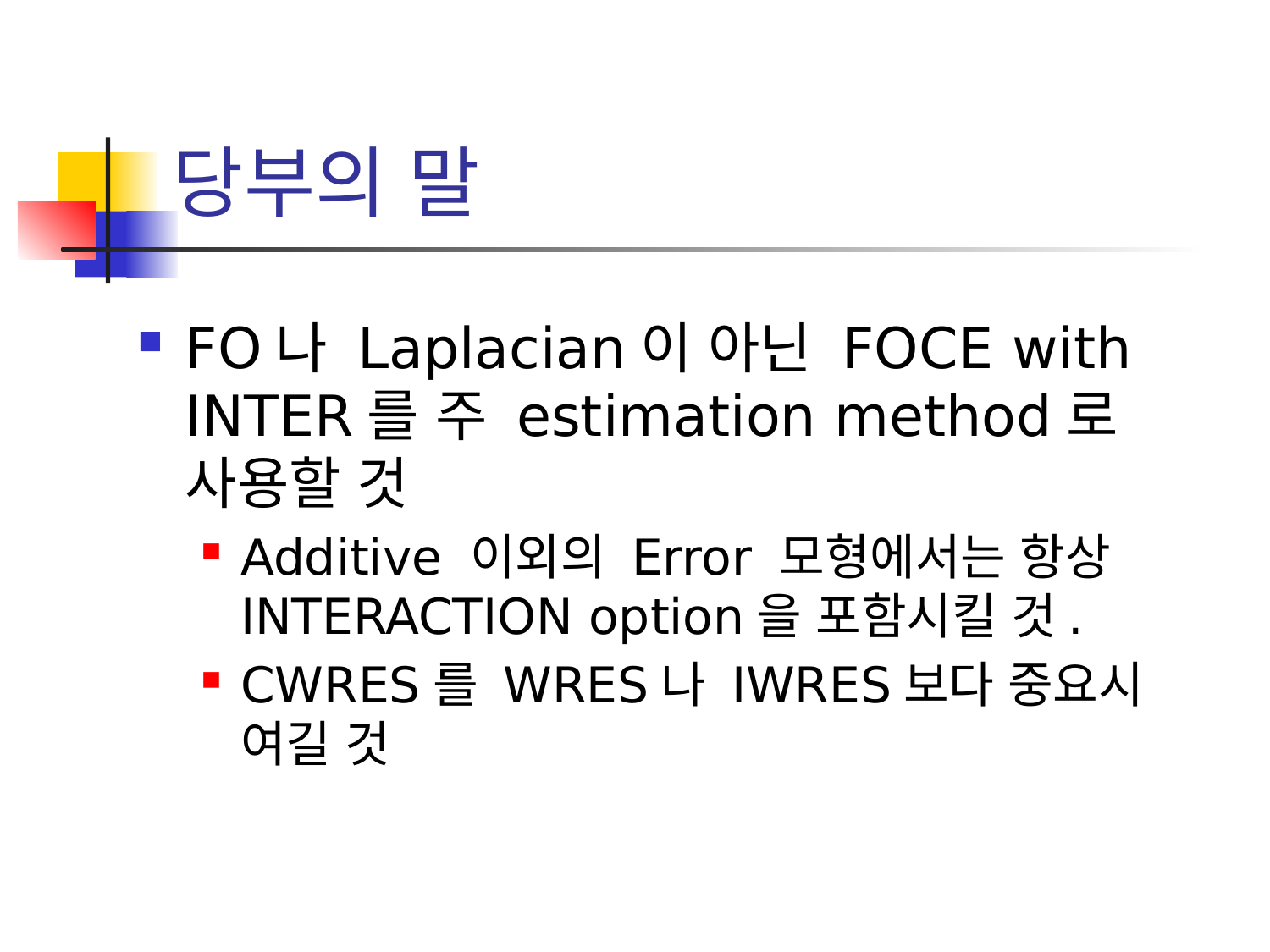

# 당부의 말
FO나 Laplacian이 아닌 FOCE with INTER를 주 estimation method로 사용할 것
Additive 이외의 Error 모형에서는 항상 INTERACTION option을 포함시킬 것.
CWRES를 WRES나 IWRES보다 중요시 여길 것